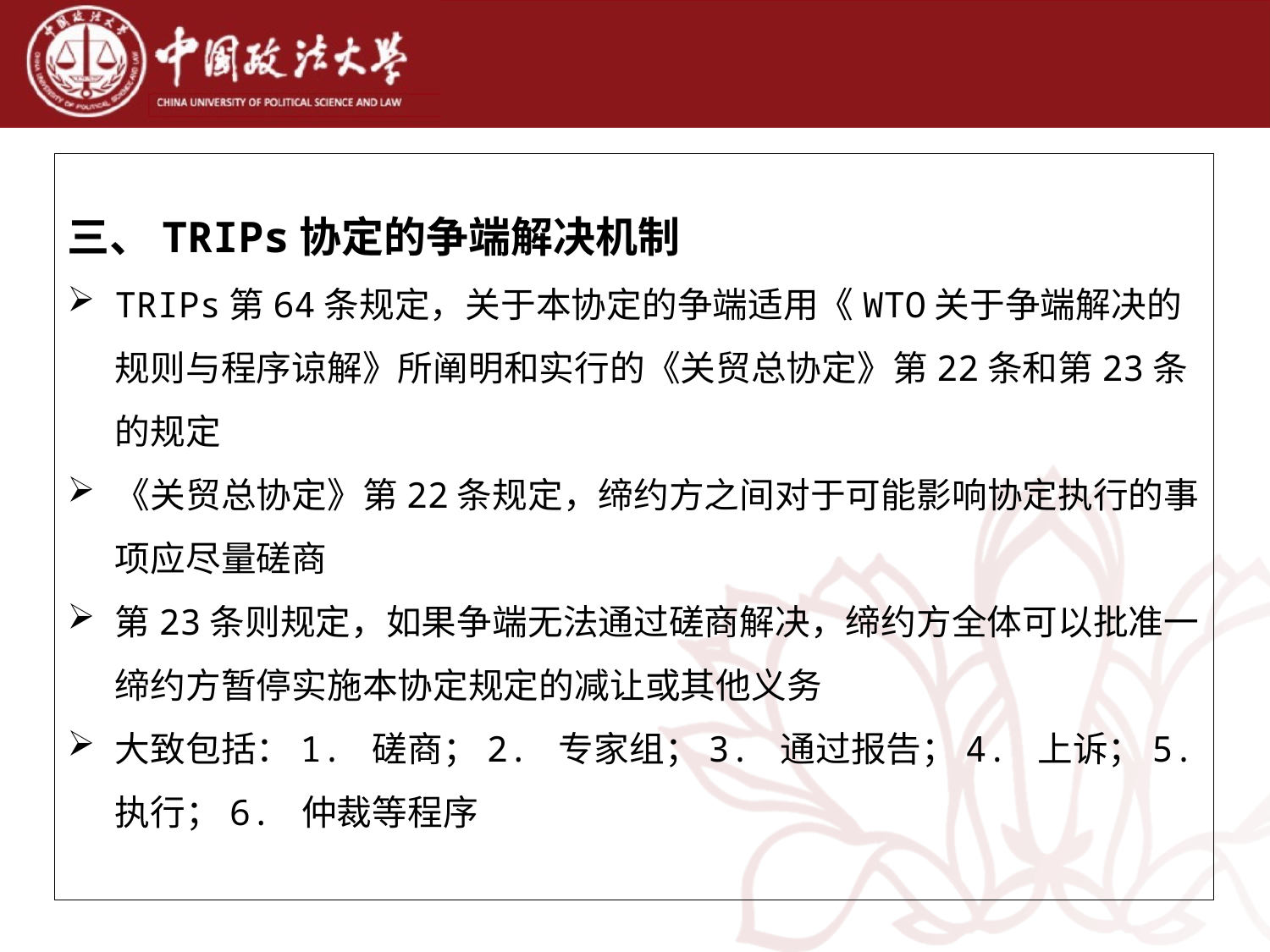

三、TRIPs协定的争端解决机制
TRIPs第64条规定，关于本协定的争端适用《WTO关于争端解决的规则与程序谅解》所阐明和实行的《关贸总协定》第22条和第23条的规定
《关贸总协定》第22条规定，缔约方之间对于可能影响协定执行的事项应尽量磋商
第23条则规定，如果争端无法通过磋商解决，缔约方全体可以批准一缔约方暂停实施本协定规定的减让或其他义务
大致包括：1. 磋商；2. 专家组；3. 通过报告；4. 上诉；5. 执行；6. 仲裁等程序